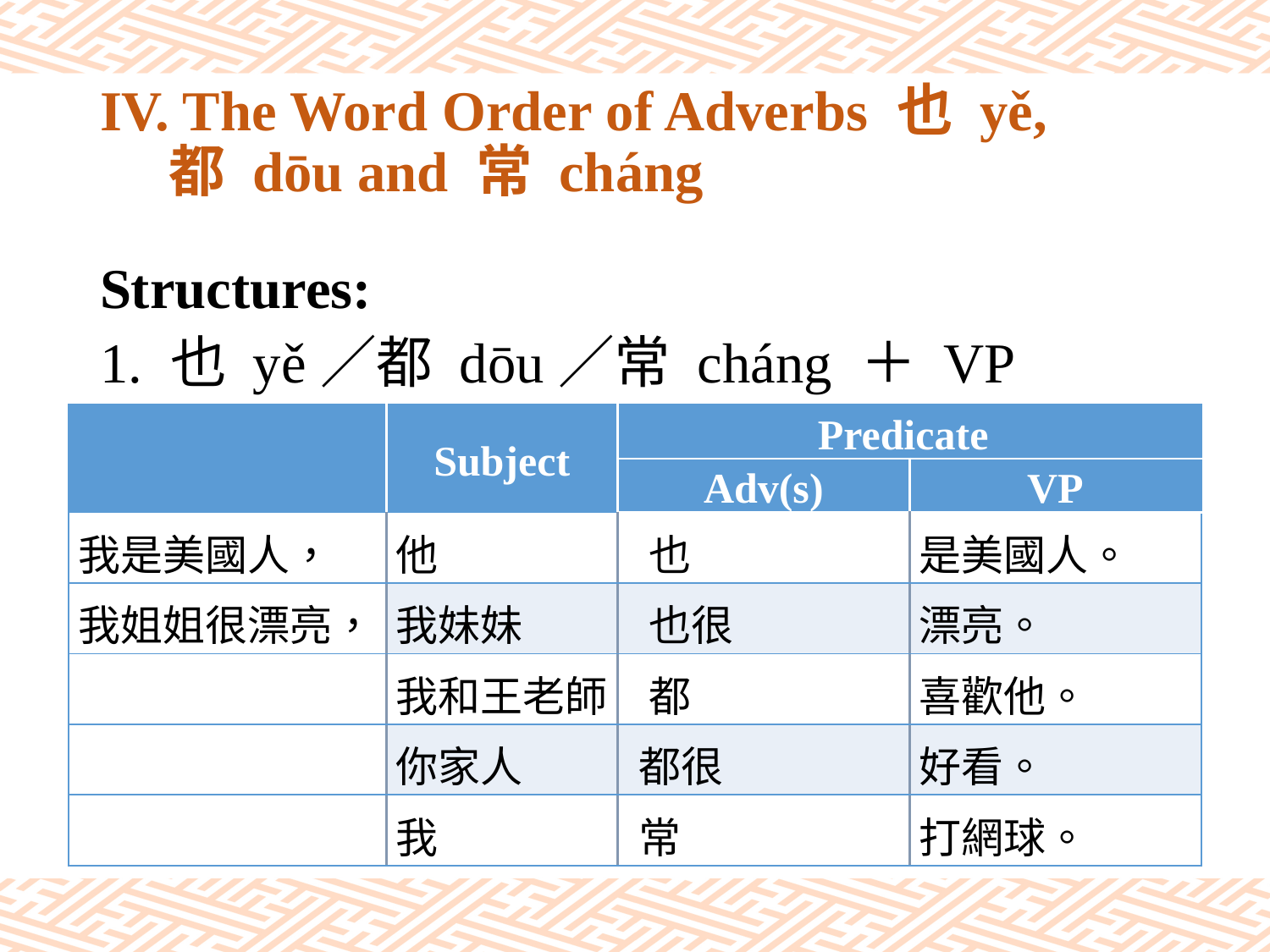

# IV. The Word Order of Adverbs 也 yě, 　 都 dōu and 常 cháng
Structures:
1. 也 yě／都 dōu／常 cháng ＋ VP

|  | Subject | Predicate |  |
| --- | --- | --- | --- |
|  |  | Adv(s) | VP |
| 我是美國人， | 他 | 也 | 是美國人。 |
| 我姐姐很漂亮， | 我妹妹 | 也很 | 漂亮。 |
|  | 我和王老師 | 都 | 喜歡他。 |
|  | 你家人 | 都很 | 好看。 |
|  | 我 | 常 | 打網球。 |